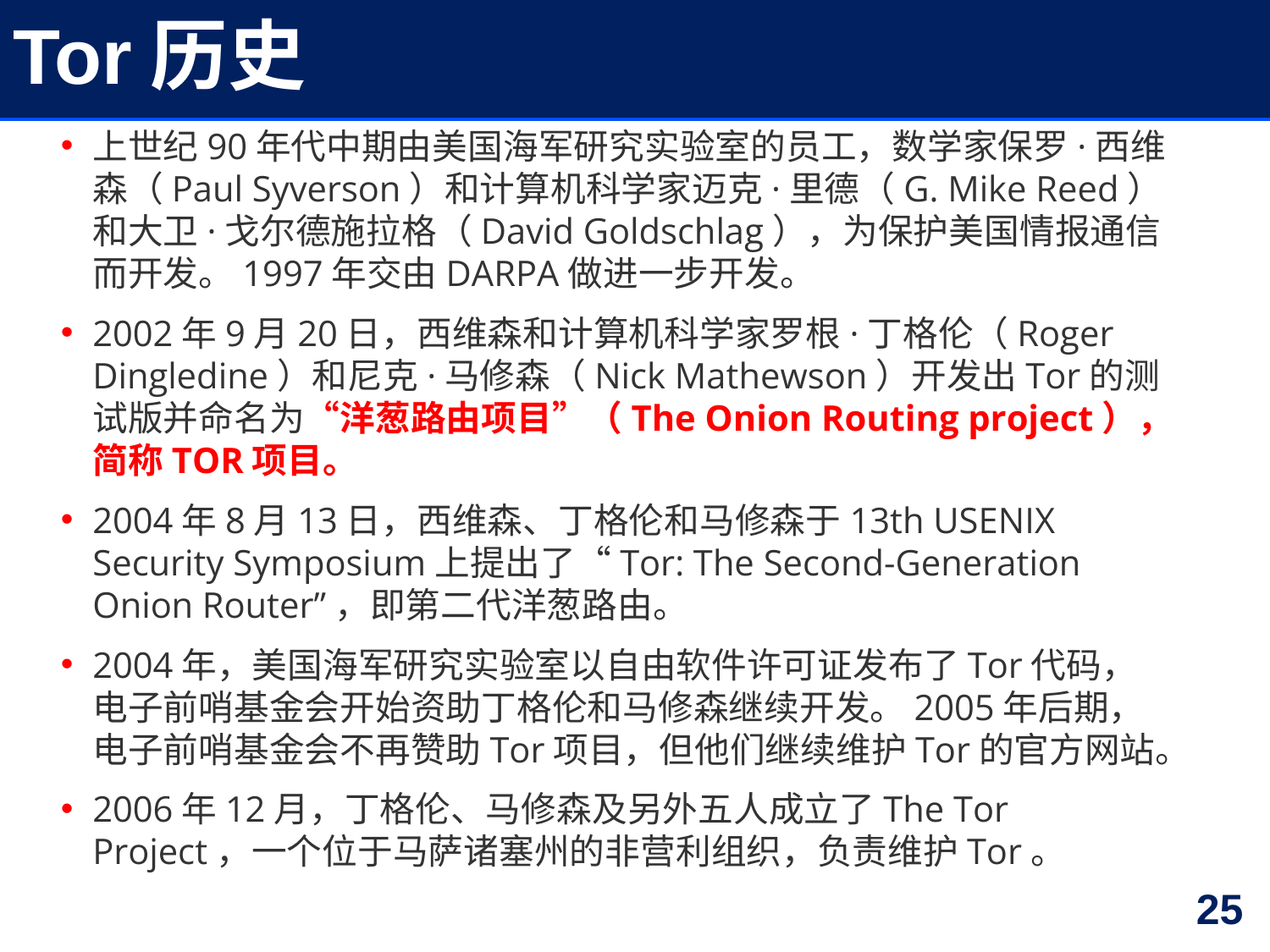

# Tor历史
上世纪90年代中期由美国海军研究实验室的员工，数学家保罗·西维森（Paul Syverson）和计算机科学家迈克·里德（G. Mike Reed）和大卫·戈尔德施拉格（David Goldschlag），为保护美国情报通信而开发。1997年交由DARPA做进一步开发。
2002年9月20日，西维森和计算机科学家罗根·丁格伦（Roger Dingledine）和尼克·马修森（Nick Mathewson）开发出Tor的测试版并命名为“洋葱路由项目”（The Onion Routing project），简称TOR项目。
2004年8月13日，西维森、丁格伦和马修森于13th USENIX Security Symposium上提出了“Tor: The Second-Generation Onion Router”，即第二代洋葱路由。
2004年，美国海军研究实验室以自由软件许可证发布了Tor代码，电子前哨基金会开始资助丁格伦和马修森继续开发。2005年后期，电子前哨基金会不再赞助Tor项目，但他们继续维护Tor的官方网站。
2006年12月，丁格伦、马修森及另外五人成立了The Tor Project，一个位于马萨诸塞州的非营利组织，负责维护Tor。
25